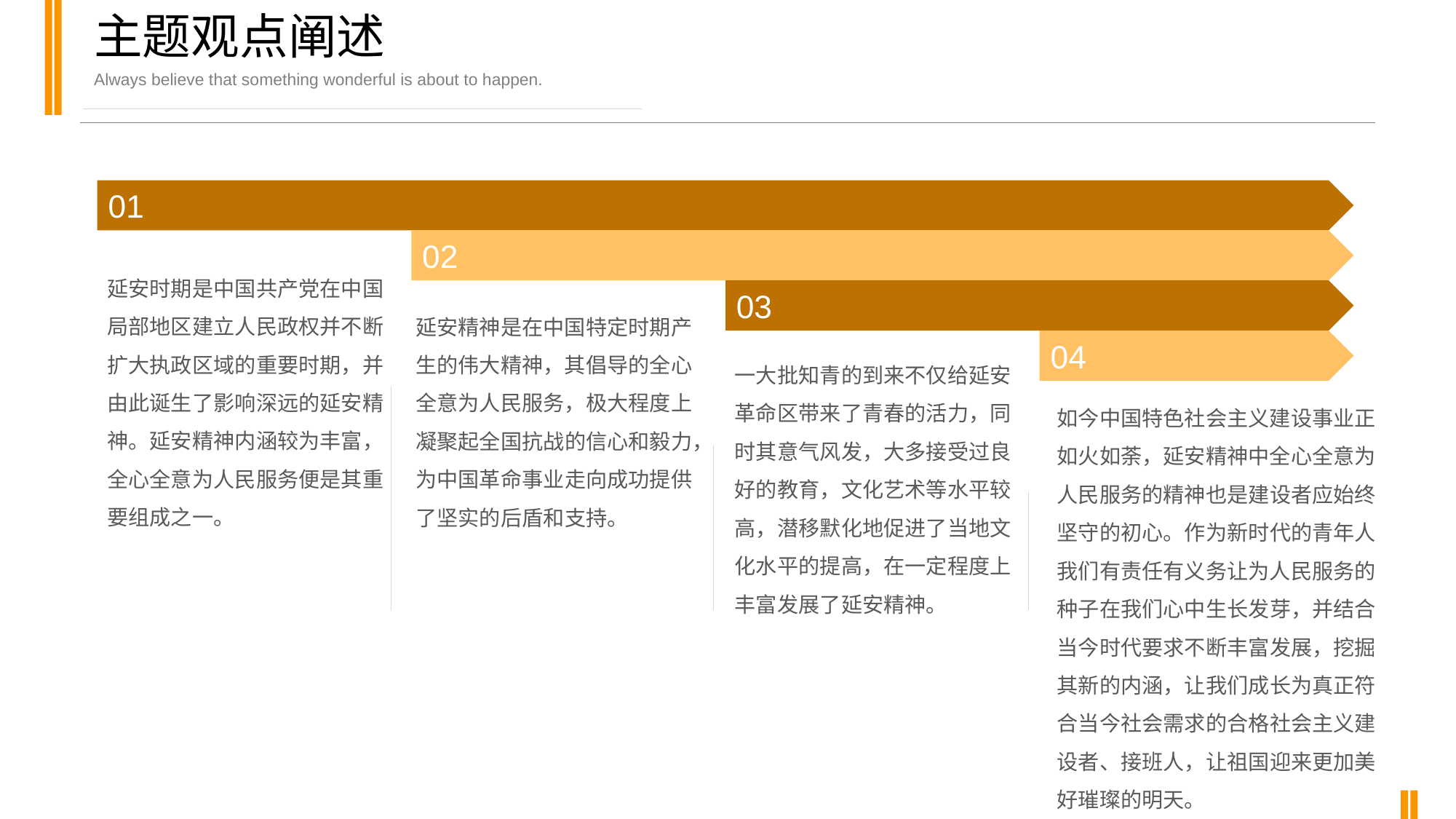

主题观点阐述
Always believe that something wonderful is about to happen.
01
02
延安时期是中国共产党在中国局部地区建立人民政权并不断扩大执政区域的重要时期，并由此诞生了影响深远的延安精神。延安精神内涵较为丰富，全心全意为人民服务便是其重要组成之一。
03
延安精神是在中国特定时期产生的伟大精神，其倡导的全心全意为人民服务，极大程度上凝聚起全国抗战的信心和毅力，为中国革命事业走向成功提供了坚实的后盾和支持。
04
一大批知青的到来不仅给延安革命区带来了青春的活力，同时其意气风发，大多接受过良好的教育，文化艺术等水平较高，潜移默化地促进了当地文化水平的提高，在一定程度上丰富发展了延安精神。
如今中国特色社会主义建设事业正如火如荼，延安精神中全心全意为人民服务的精神也是建设者应始终坚守的初心。作为新时代的青年人我们有责任有义务让为人民服务的种子在我们心中生长发芽，并结合当今时代要求不断丰富发展，挖掘其新的内涵，让我们成长为真正符合当今社会需求的合格社会主义建设者、接班人，让祖国迎来更加美好璀璨的明天。